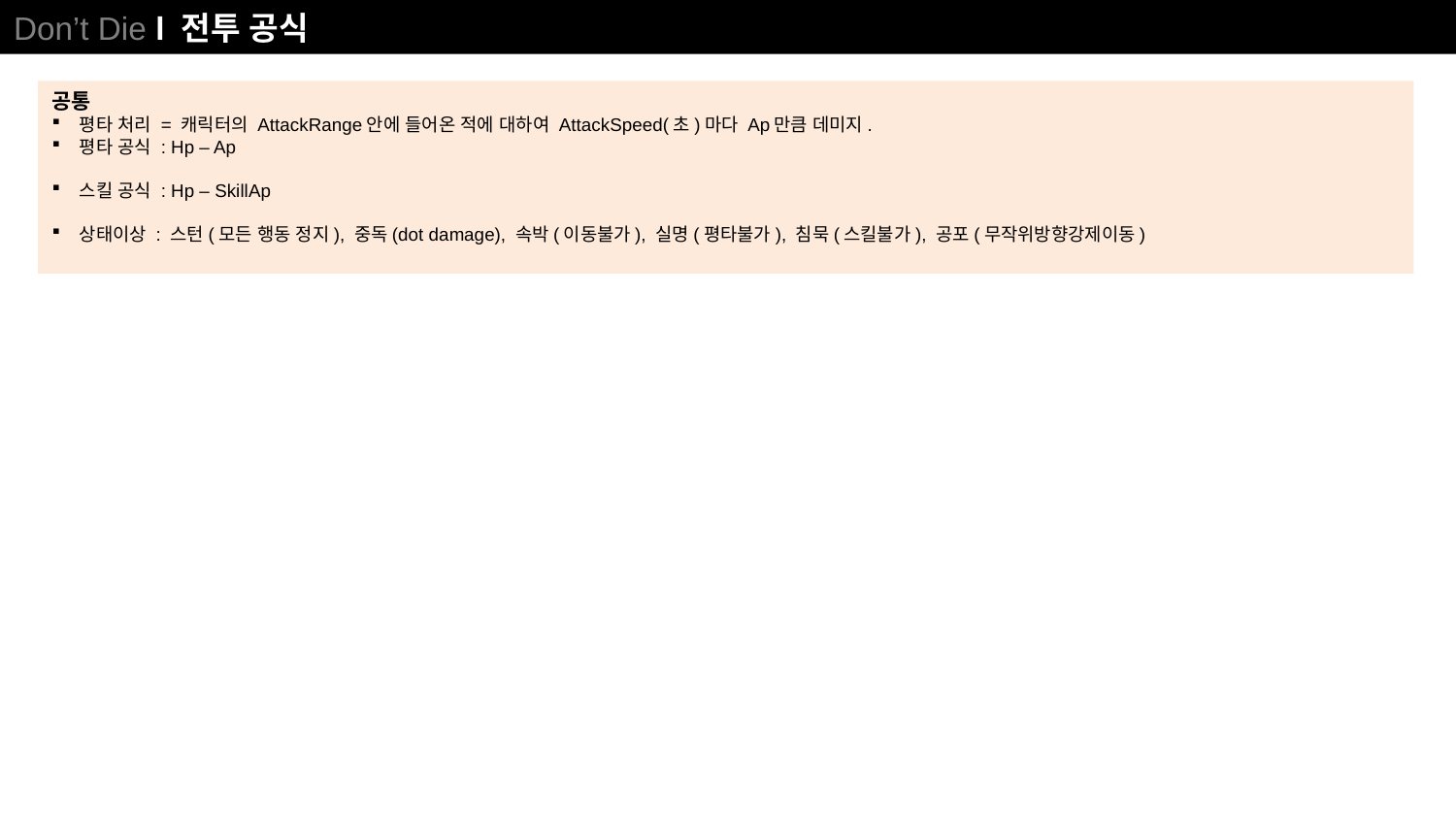

Don’t Die l 전투 공식
공통
평타 처리 = 캐릭터의 AttackRange안에 들어온 적에 대하여 AttackSpeed(초)마다 Ap만큼 데미지.
평타 공식 : Hp – Ap

스킬 공식 : Hp – SkillAp

상태이상 : 스턴(모든 행동 정지), 중독(dot damage), 속박(이동불가), 실명(평타불가), 침묵(스킬불가), 공포(무작위방향강제이동)